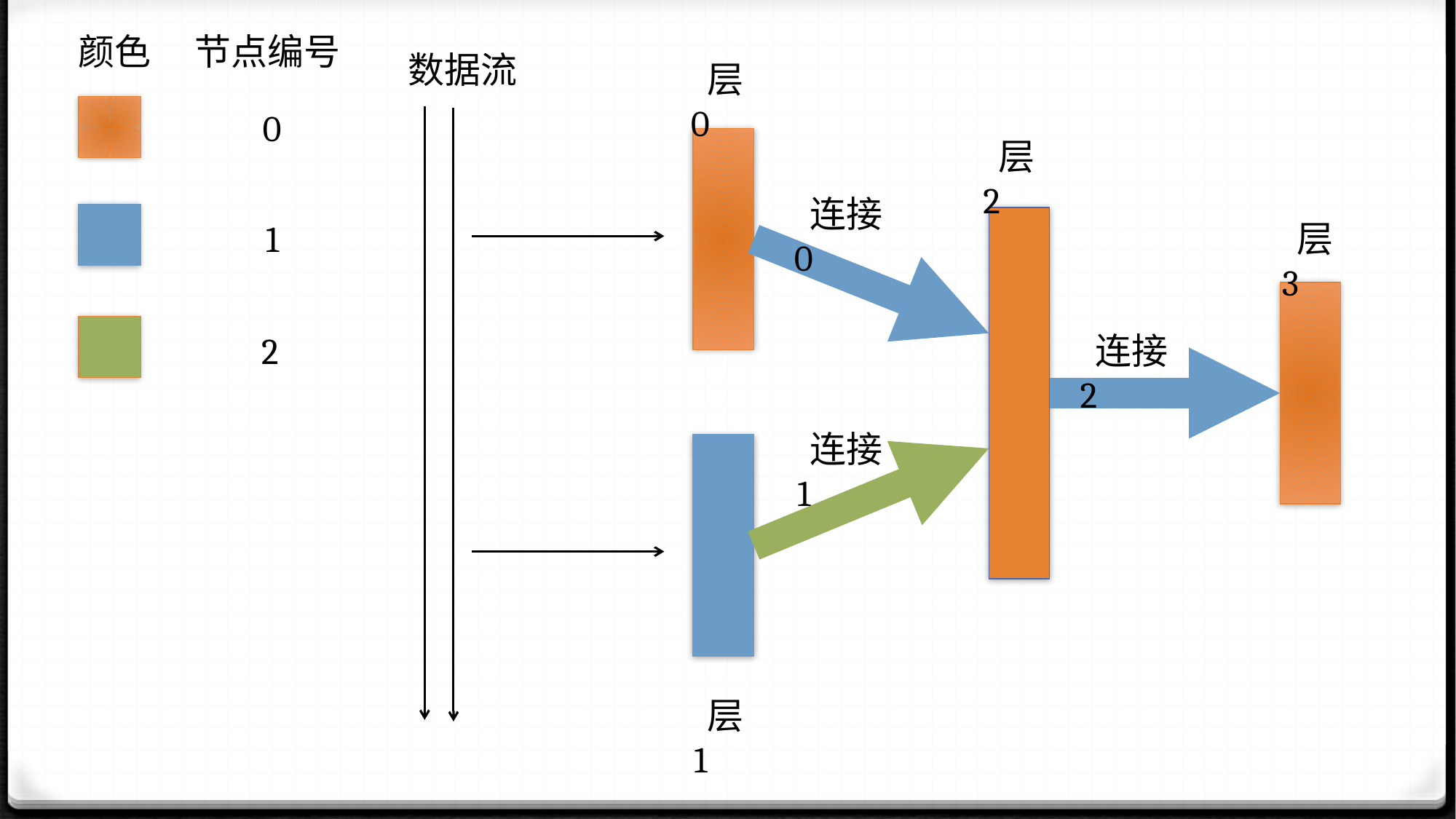

颜色
节点编号
数据流
 层0

0

 层2
 连接0

 层3
1

2
 连接2
 连接1

 层1